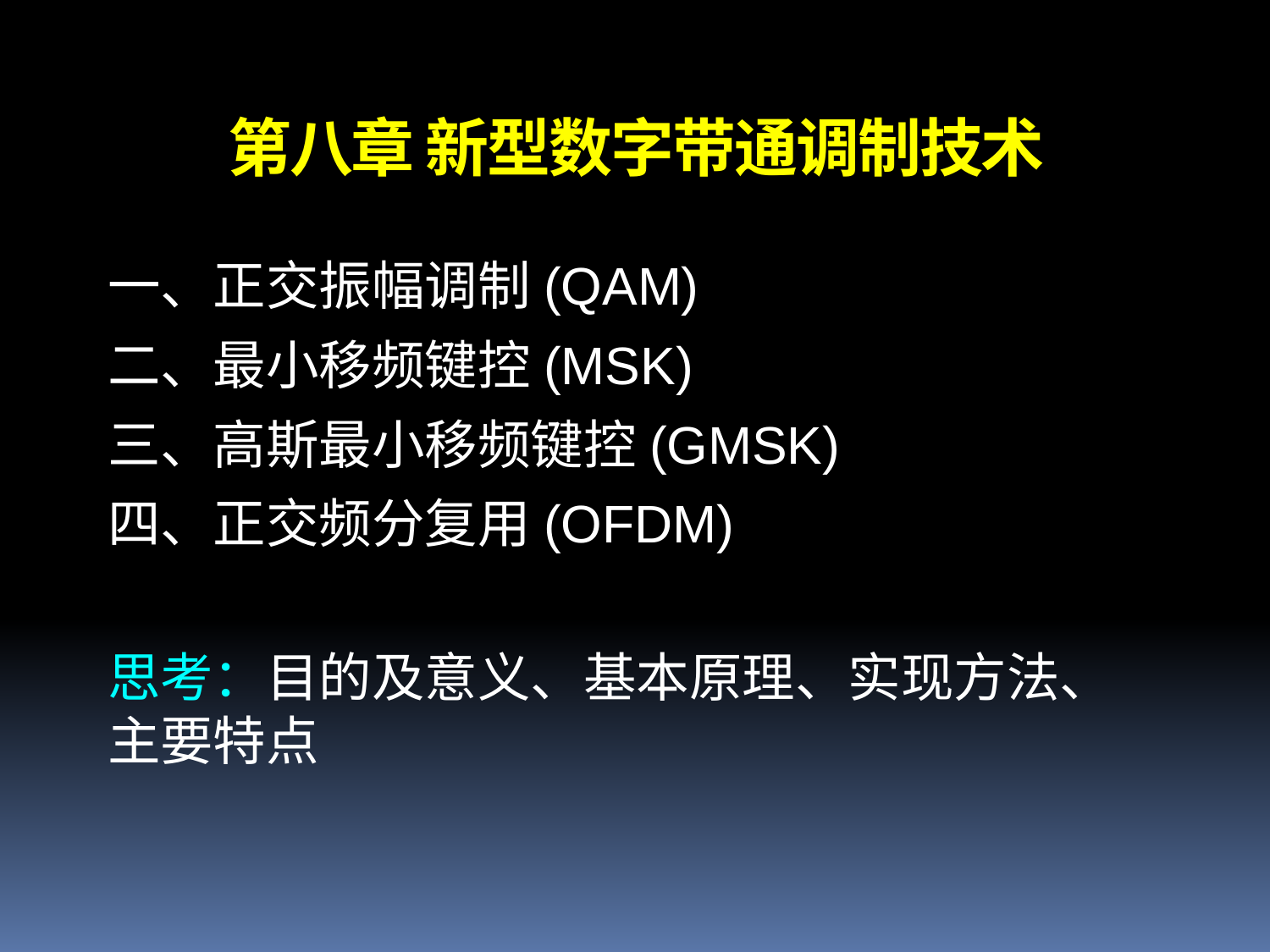

# 第八章 新型数字带通调制技术
一、正交振幅调制(QAM)
二、最小移频键控(MSK)
三、高斯最小移频键控(GMSK)
四、正交频分复用(OFDM)

思考：目的及意义、基本原理、实现方法、主要特点